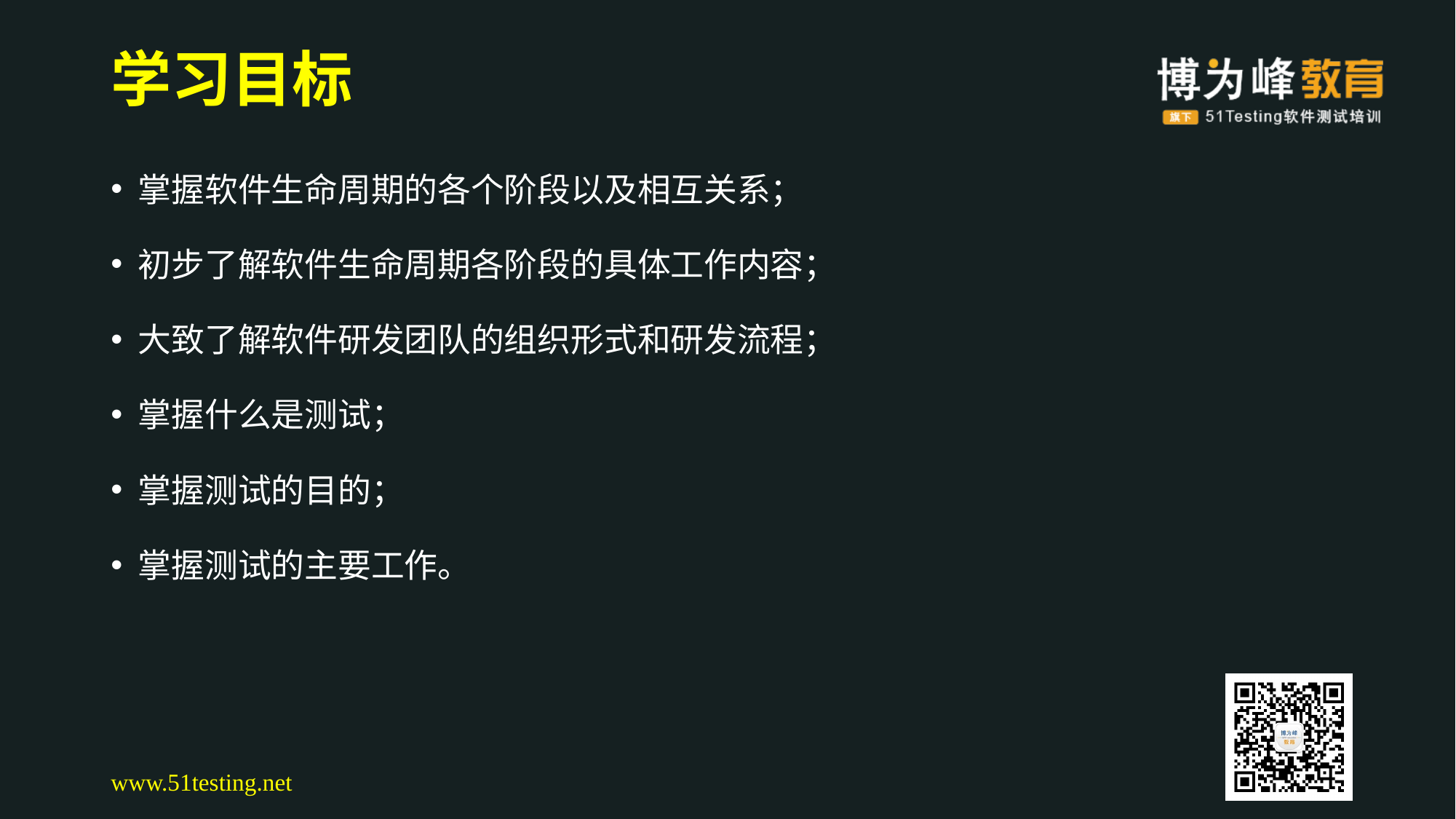

# 学习目标
掌握软件生命周期的各个阶段以及相互关系；
初步了解软件生命周期各阶段的具体工作内容；
大致了解软件研发团队的组织形式和研发流程；
掌握什么是测试；
掌握测试的目的；
掌握测试的主要工作。

www.51testing.net